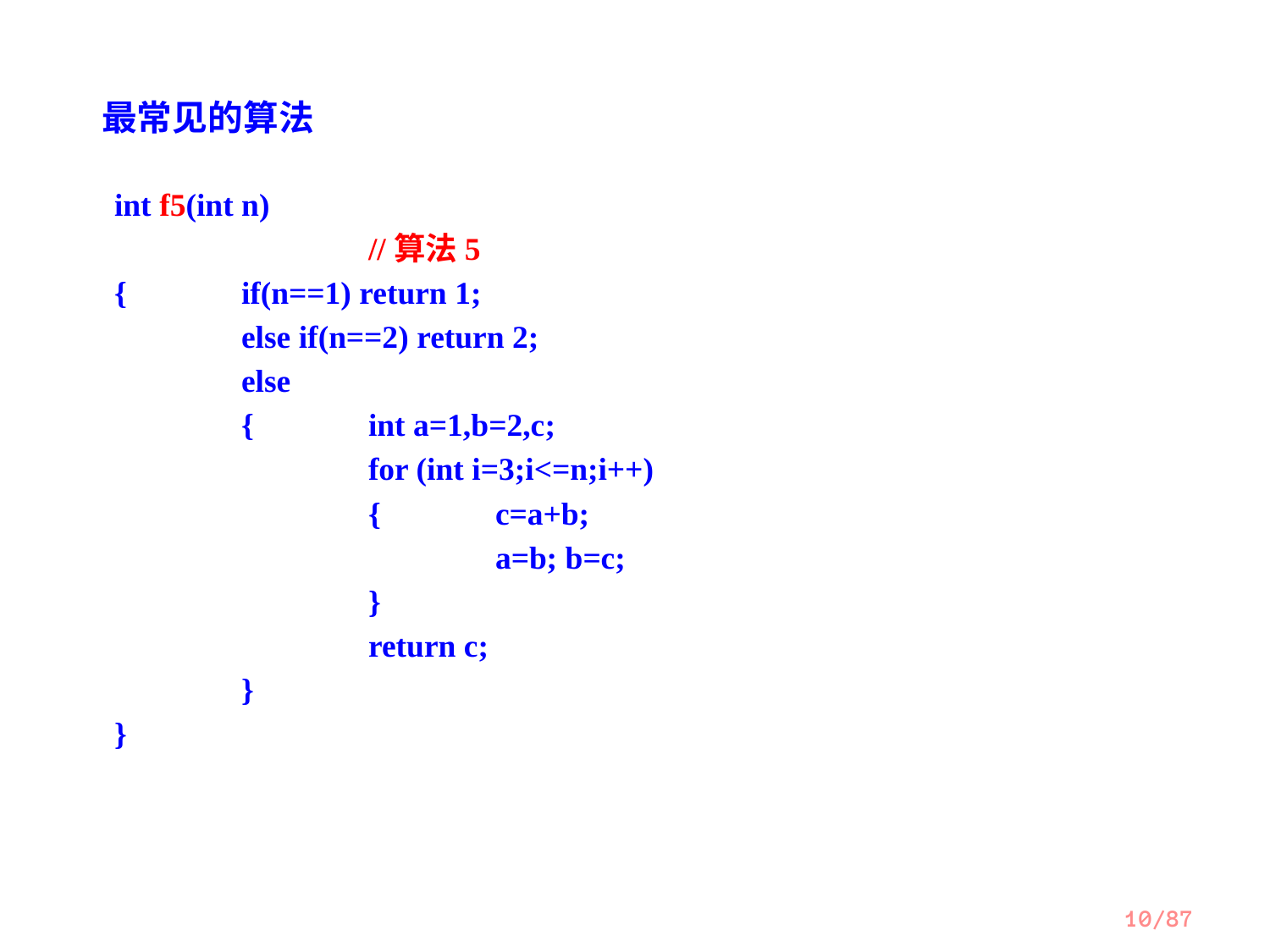

最常见的算法
int f5(int n)								//算法5
{	if(n==1) return 1;
	else if(n==2) return 2;
	else
	{	int a=1,b=2,c;
		for (int i=3;i<=n;i++)
		{	c=a+b;
			a=b; b=c;
		}
		return c;
	}
}
10/87